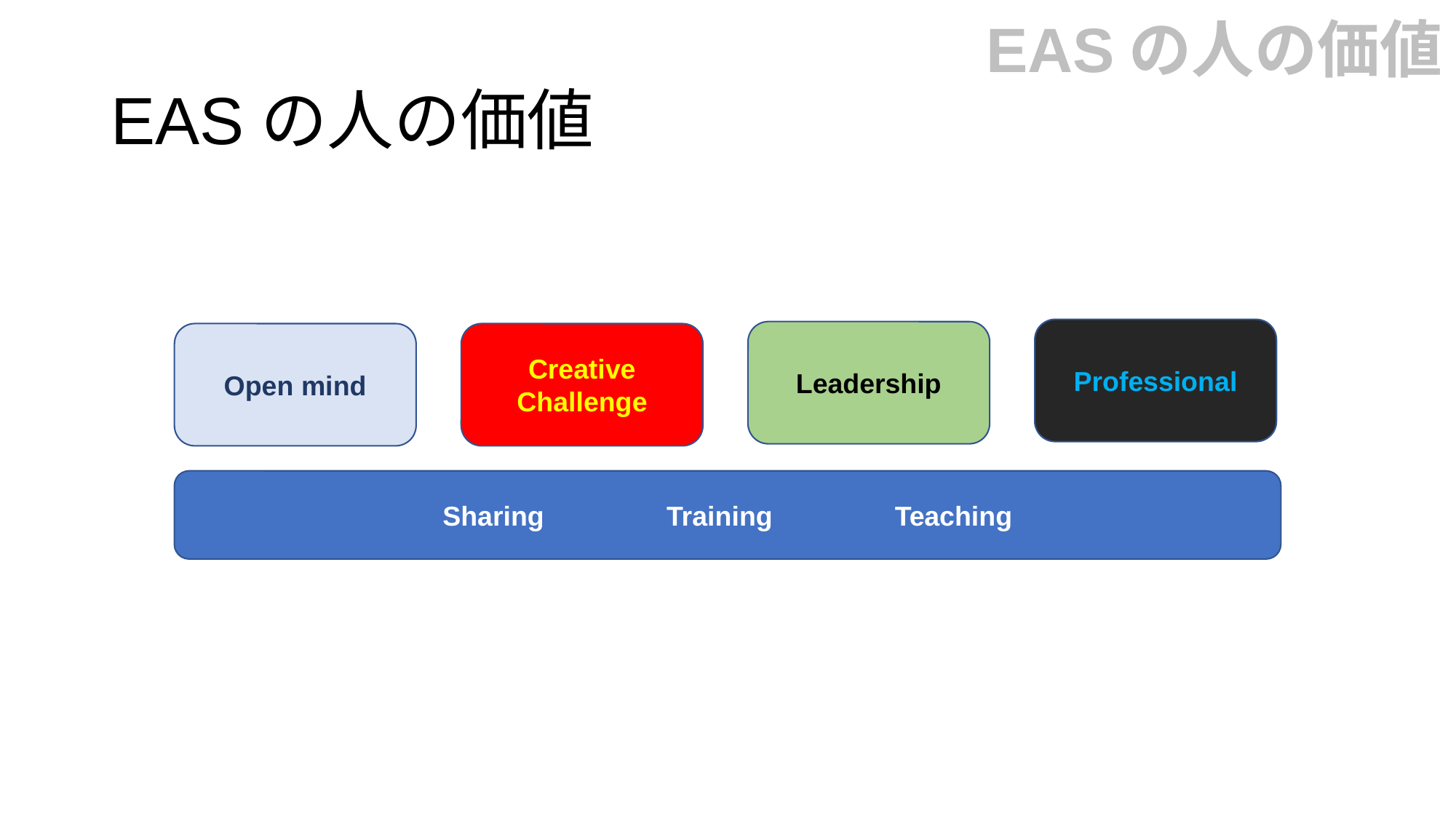

EASの人の価値
# EASの人の価値
Professional
Leadership
Open mind
Creative
Challenge
Sharing　　　　Training　　　　Teaching